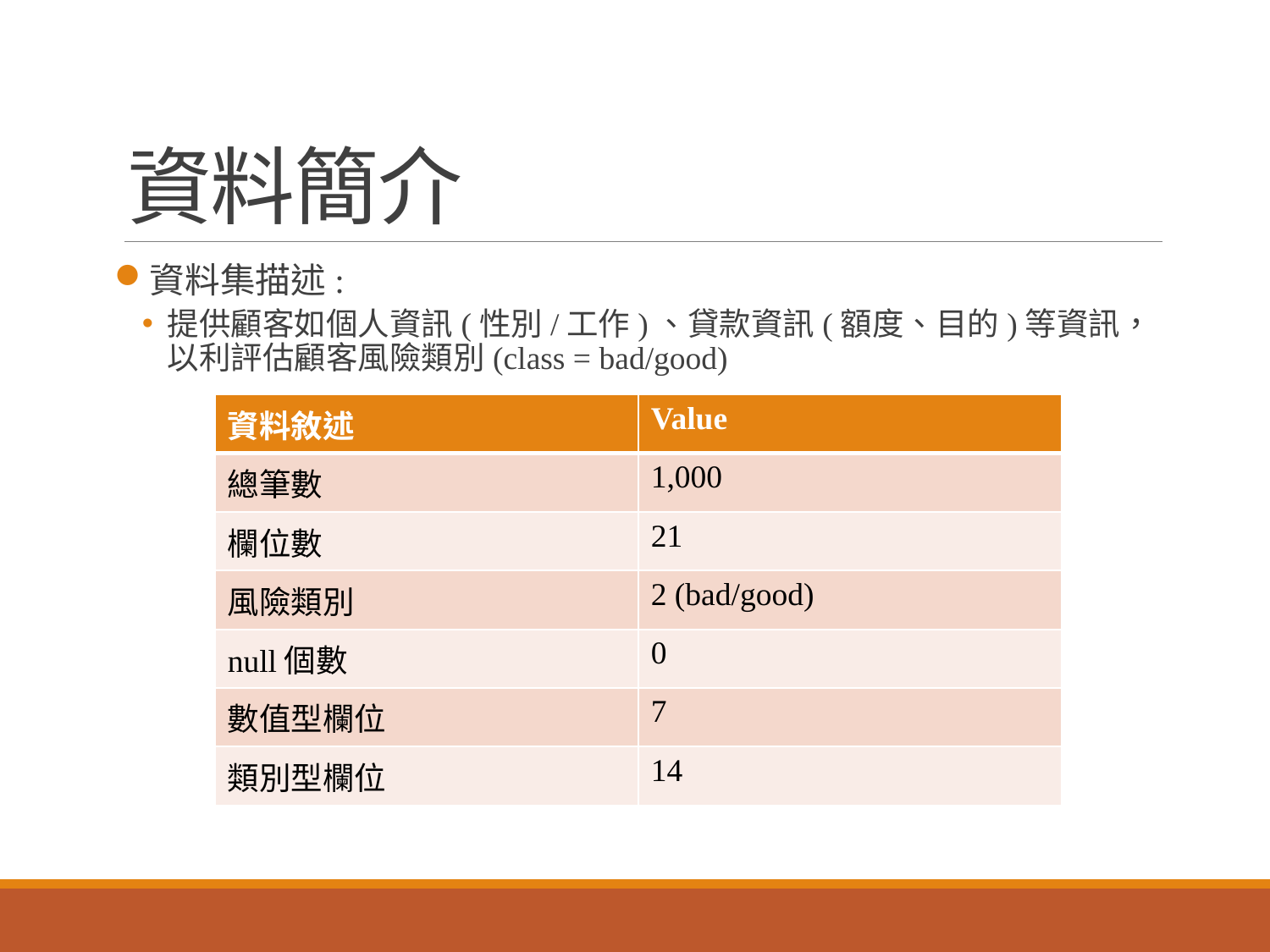

# 資料簡介
資料集描述:
提供顧客如個人資訊(性別/工作)、貸款資訊(額度、目的)等資訊，以利評估顧客風險類別(class = bad/good)

| 資料敘述 | Value |
| --- | --- |
| 總筆數 | 1,000 |
| 欄位數 | 21 |
| 風險類別 | 2 (bad/good) |
| null個數 | 0 |
| 數值型欄位 | 7 |
| 類別型欄位 | 14 |